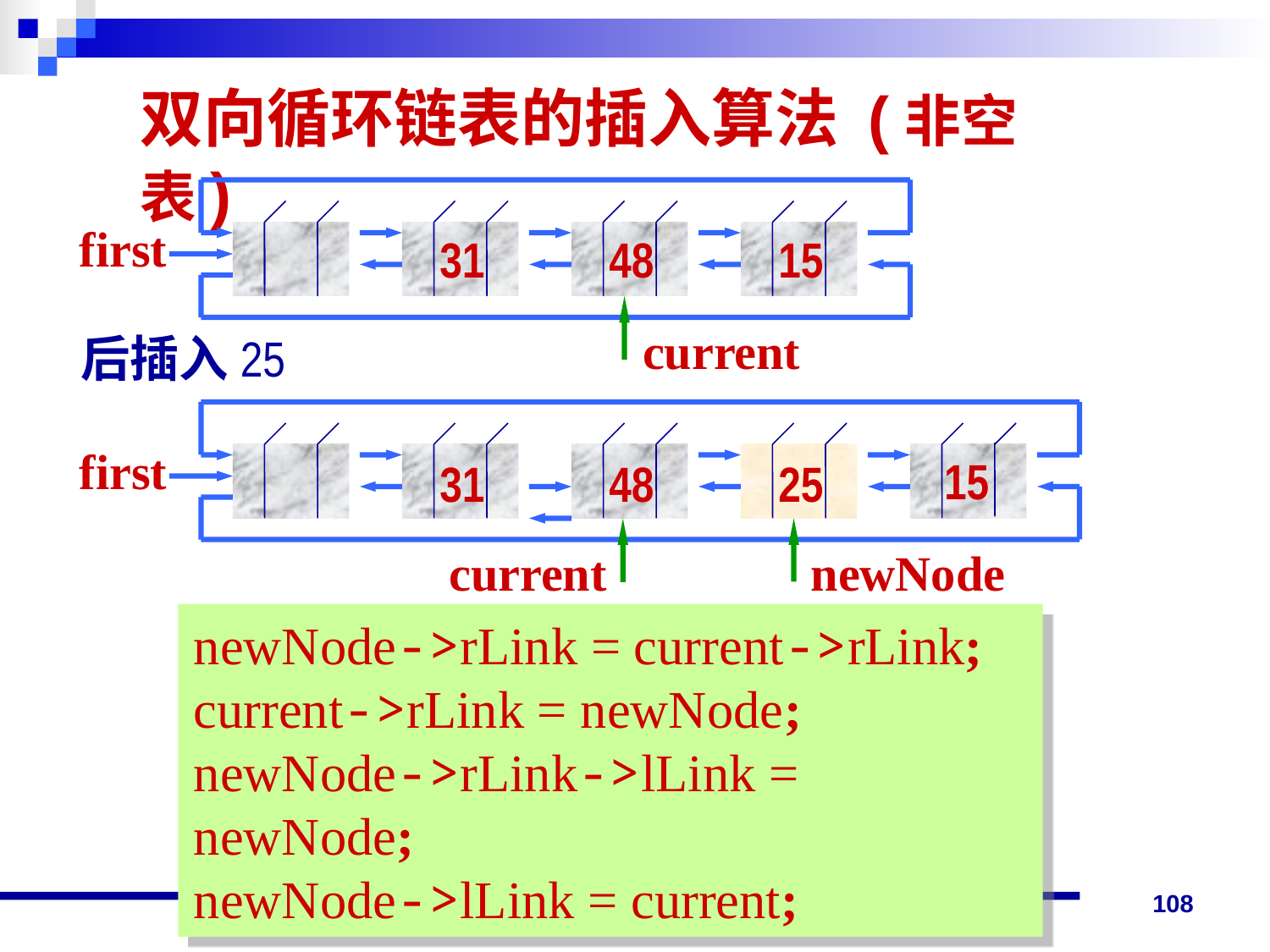

双向循环链表的插入算法 (非空表)

first

31

48

15

current

后插入25

first

15

31
48
25

newNode
current

newNode->rLink = current->rLink;
current->rLink = newNode;
newNode->rLink->lLink = newNode;
newNode->lLink = current;
108